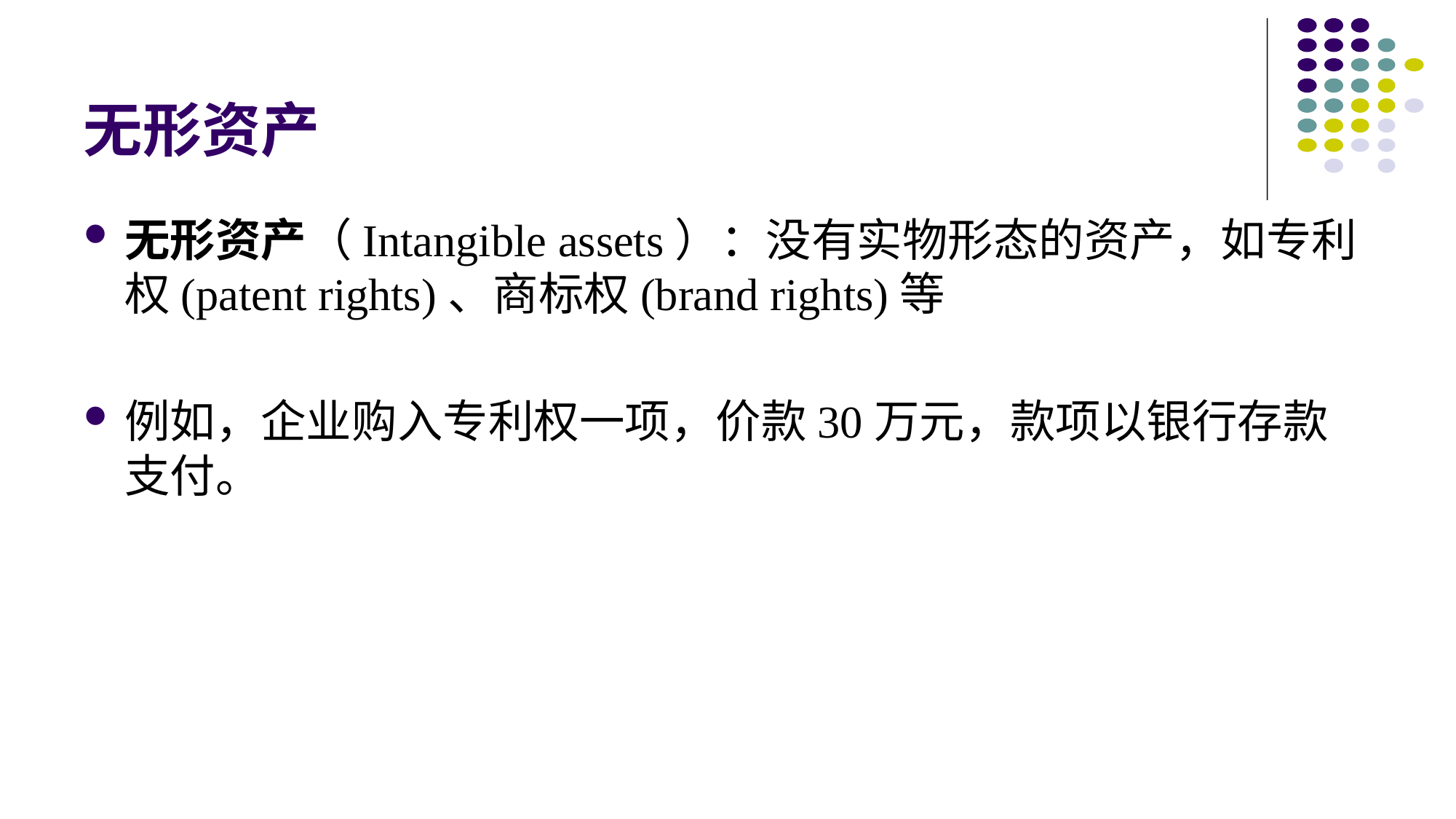

# 无形资产
无形资产（Intangible assets）：没有实物形态的资产，如专利权(patent rights)、商标权(brand rights)等

例如，企业购入专利权一项，价款30万元，款项以银行存款支付。